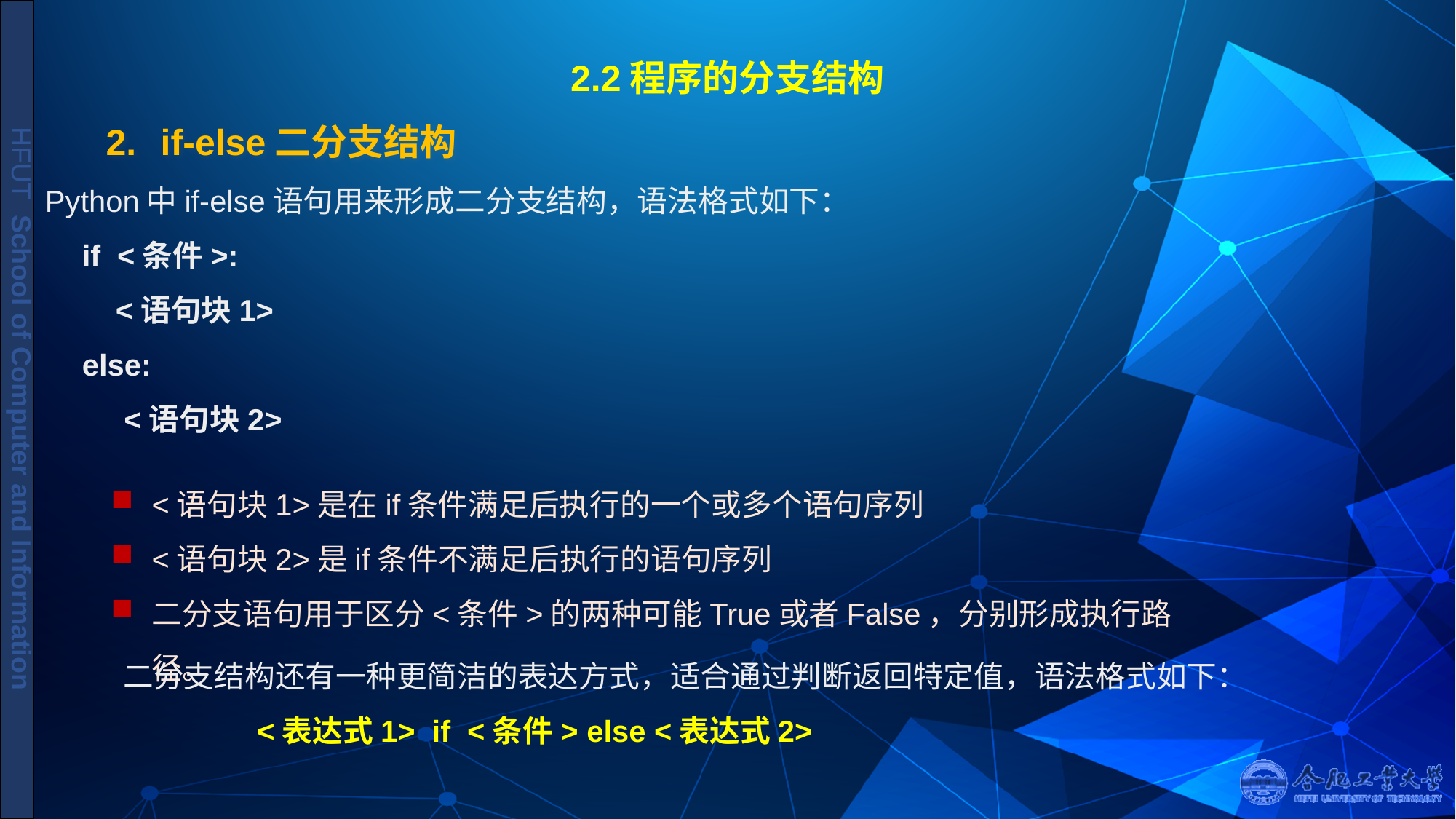

# 2.2程序的分支结构
if-else二分支结构
Python中if-else语句用来形成二分支结构，语法格式如下：
if  <条件>:
    <语句块1>
else:
     <语句块2>
<语句块1>是在if条件满足后执行的一个或多个语句序列
<语句块2>是if条件不满足后执行的语句序列
二分支语句用于区分<条件>的两种可能True或者False，分别形成执行路径。

二分支结构还有一种更简洁的表达方式，适合通过判断返回特定值，语法格式如下：
                <表达式1>  if  <条件> else <表达式2>